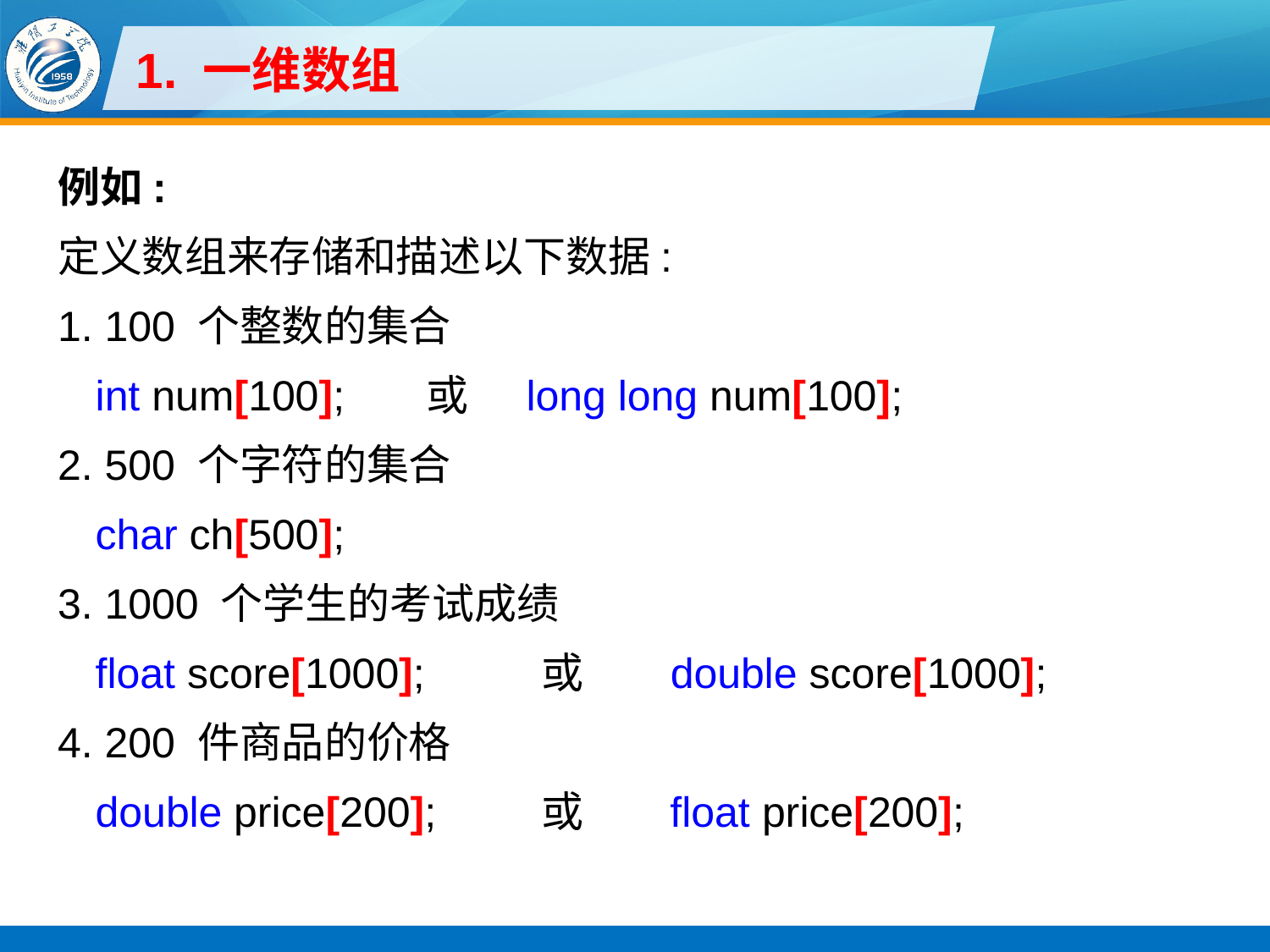

# 1. 一维数组
例如:
定义数组来存储和描述以下数据:
1. 100 个整数的集合
int num[100];      或     long long num[100];
2. 500 个字符的集合
char ch[500];
3. 1000 个学生的考试成绩
float score[1000];         或        double score[1000];
4. 200 件商品的价格
double price[200];        或        float price[200];